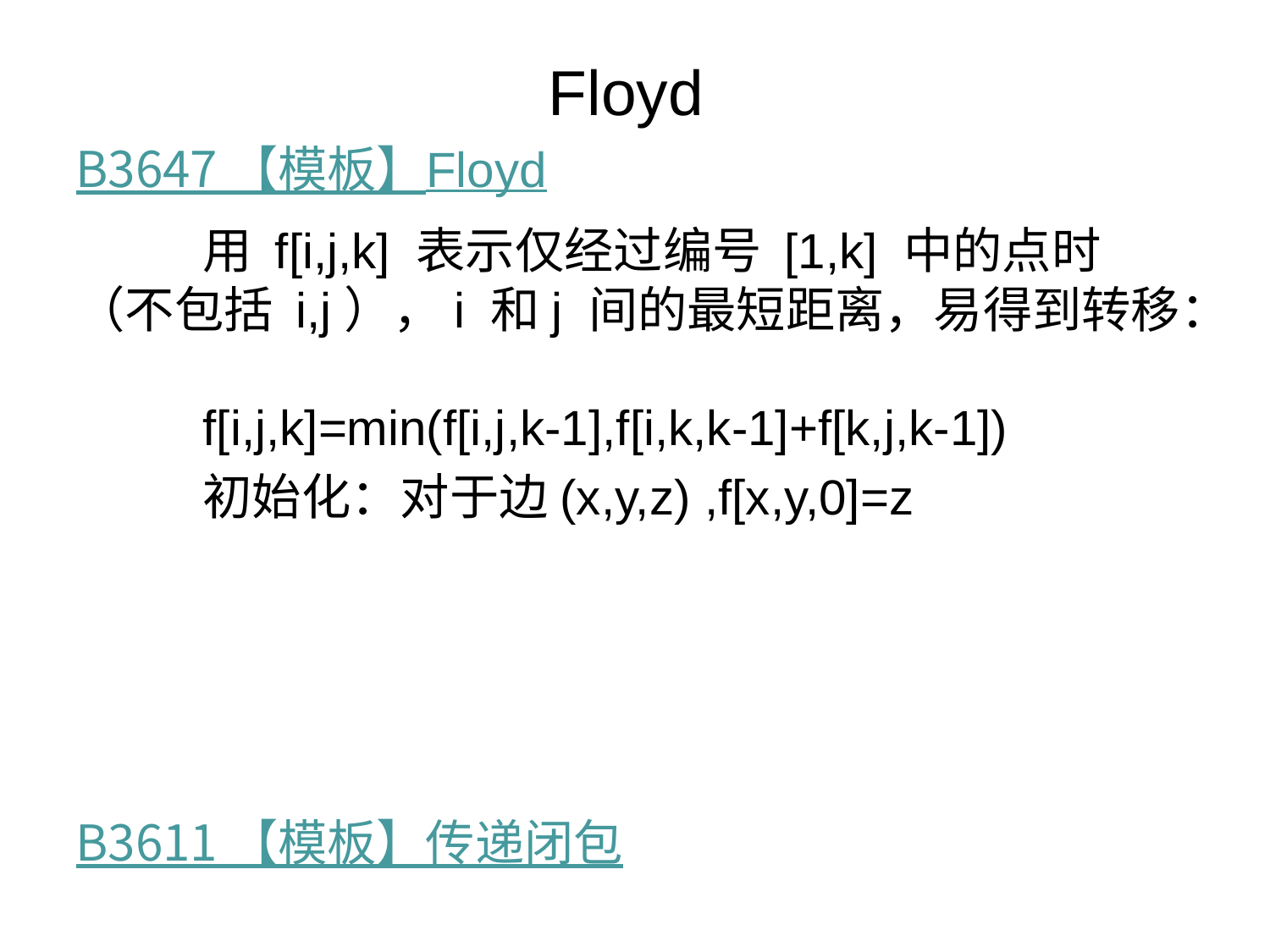

Floyd
B3647 【模板】Floyd
	用 f[i,j,k] 表示仅经过编号 [1,k] 中的点时（不包括 i,j），i 和j 间的最短距离，易得到转移：
	f[i,j,k]=min(f[i,j,k-1],f[i,k,k-1]+f[k,j,k-1])
	初始化：对于边(x,y,z) ,f[x,y,0]=z

B3611 【模板】传递闭包